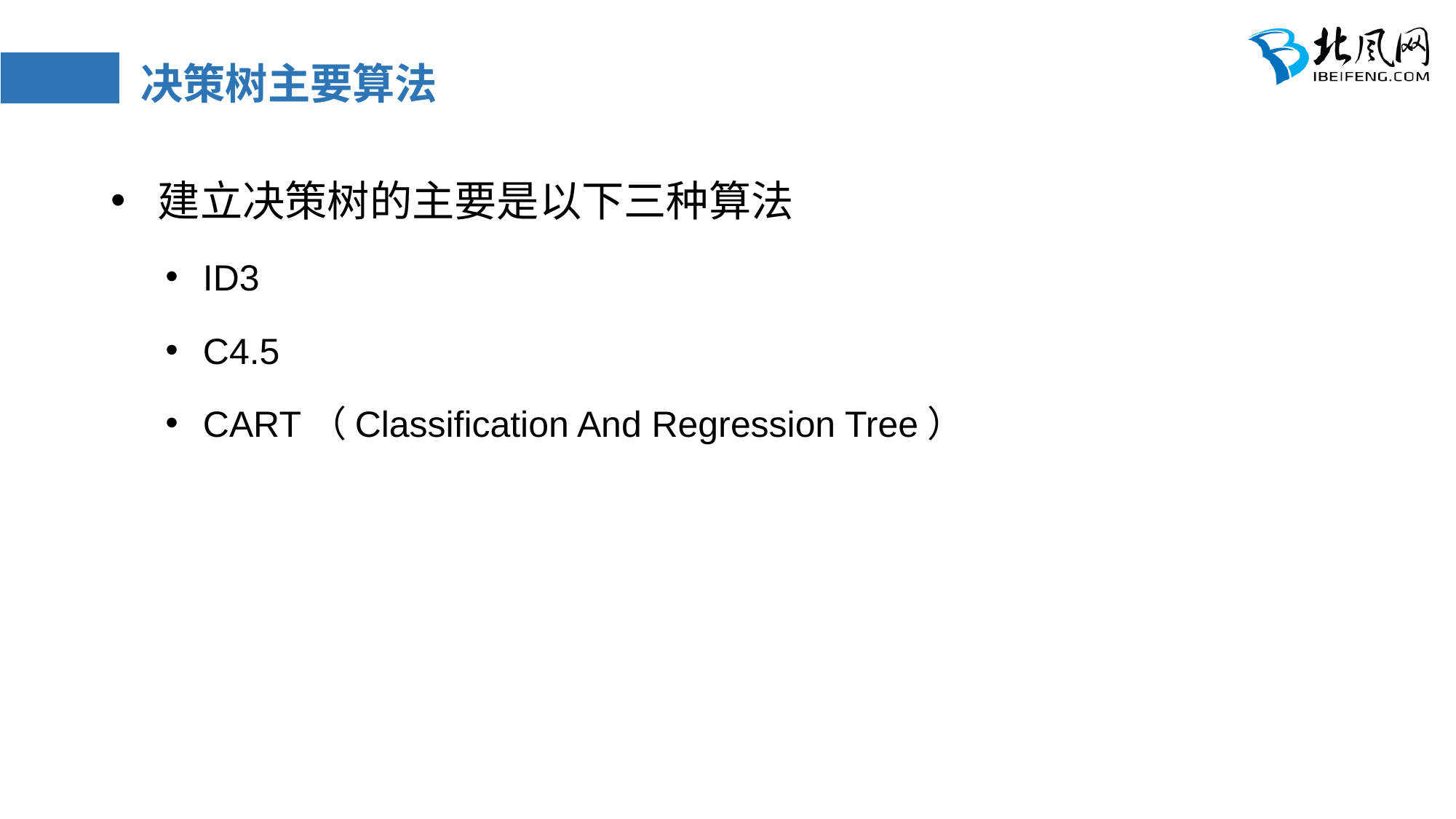

# 决策树主要算法
 建立决策树的主要是以下三种算法
 ID3
 C4.5
 CART（Classification And Regression Tree）